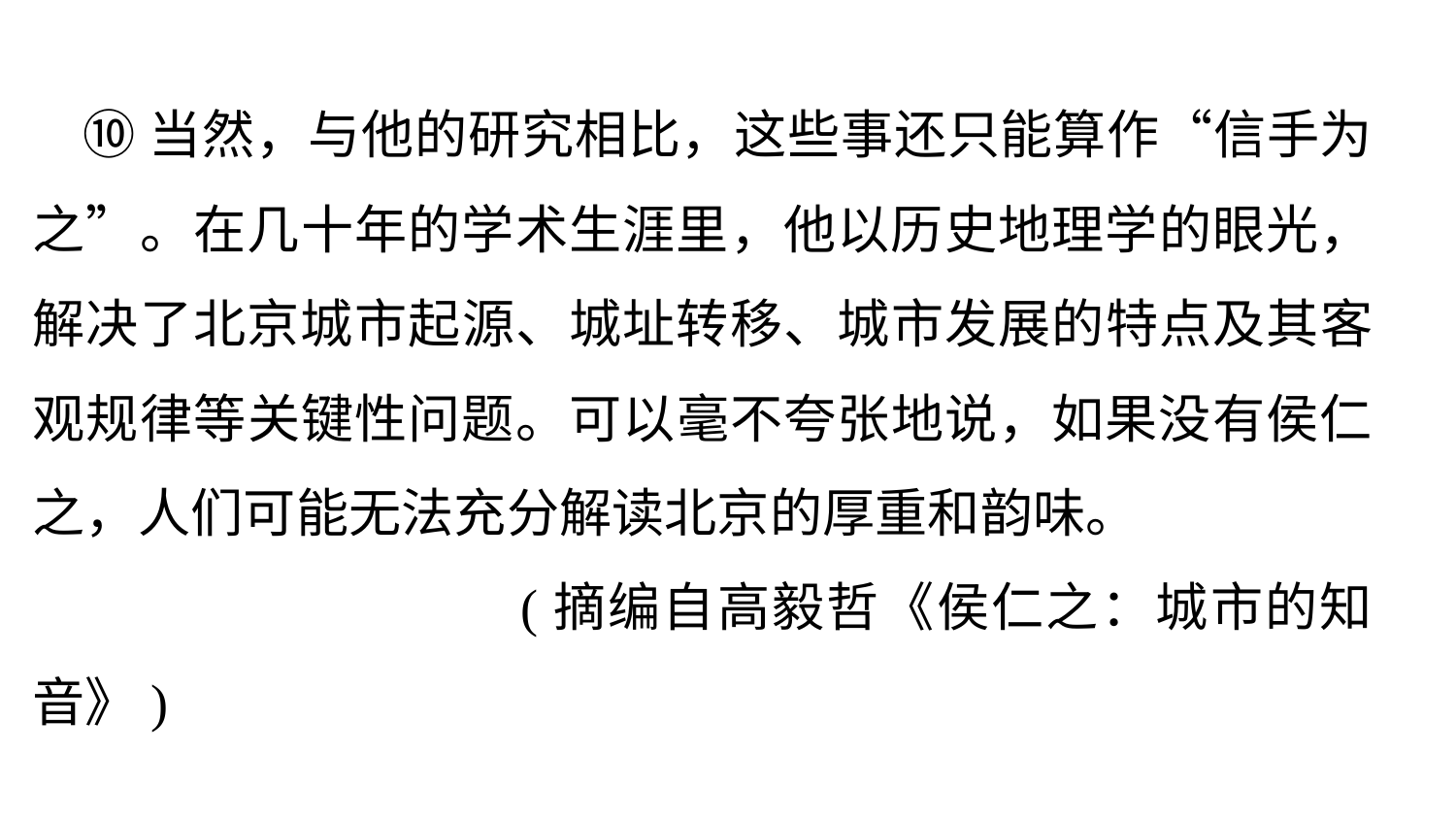

⑩当然，与他的研究相比，这些事还只能算作“信手为之”。在几十年的学术生涯里，他以历史地理学的眼光，解决了北京城市起源、城址转移、城市发展的特点及其客观规律等关键性问题。可以毫不夸张地说，如果没有侯仁之，人们可能无法充分解读北京的厚重和韵味。
                                (摘编自高毅哲《侯仁之：城市的知音》)